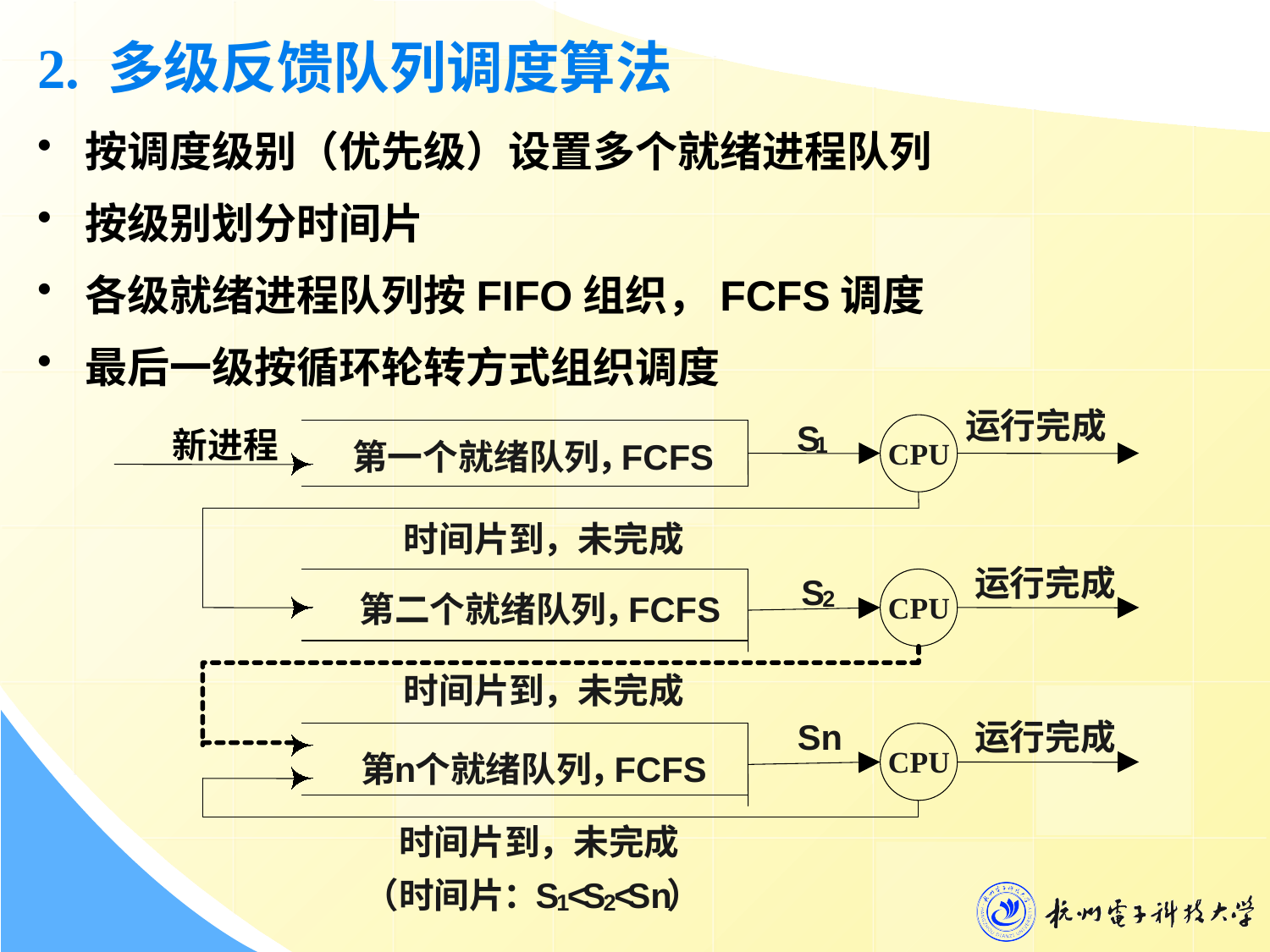

2. 多级反馈队列调度算法
按调度级别（优先级）设置多个就绪进程队列
按级别划分时间片
各级就绪进程队列按FIFO组织，FCFS调度
最后一级按循环轮转方式组织调度
运行完成

S

1
第一个就绪队列
，
FCFS
CPU

新进程

时间片到
，
未完成

运行完成

S
2
第二个就绪队列
，
FCFS
CPU

时间片到
，
未完成

Sn

CPU
第
n
个就绪队列
，
FCFS

运行完成

时间片到
，
未完成
（
时间片
：
S
<
S
<
Sn
）
1
2